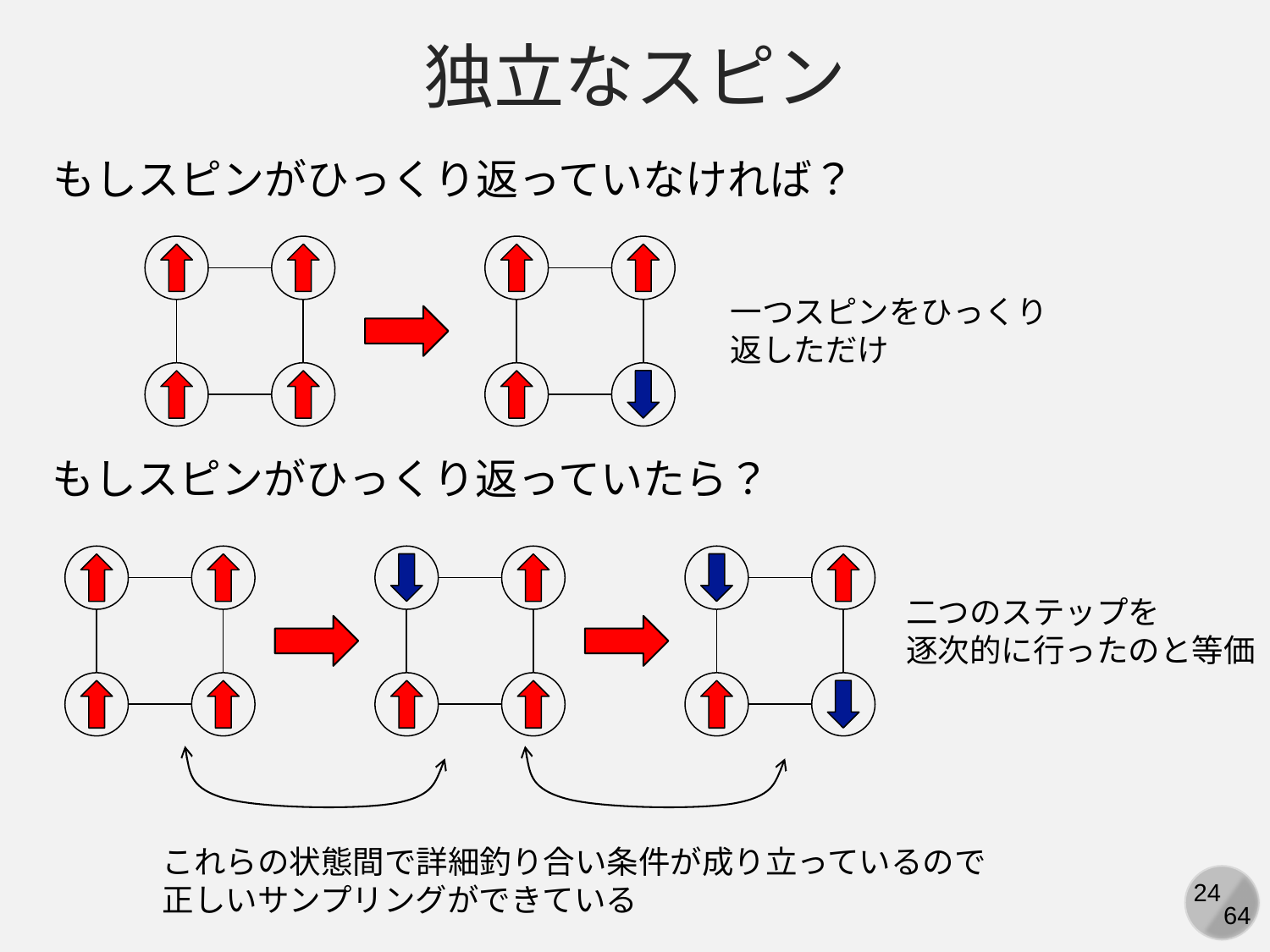

独立なスピン
もしスピンがひっくり返っていなければ？

一つスピンをひっくり
返しただけ

もしスピンがひっくり返っていたら？

二つのステップを
逐次的に行ったのと等価

これらの状態間で詳細釣り合い条件が成り立っているので
正しいサンプリングができている